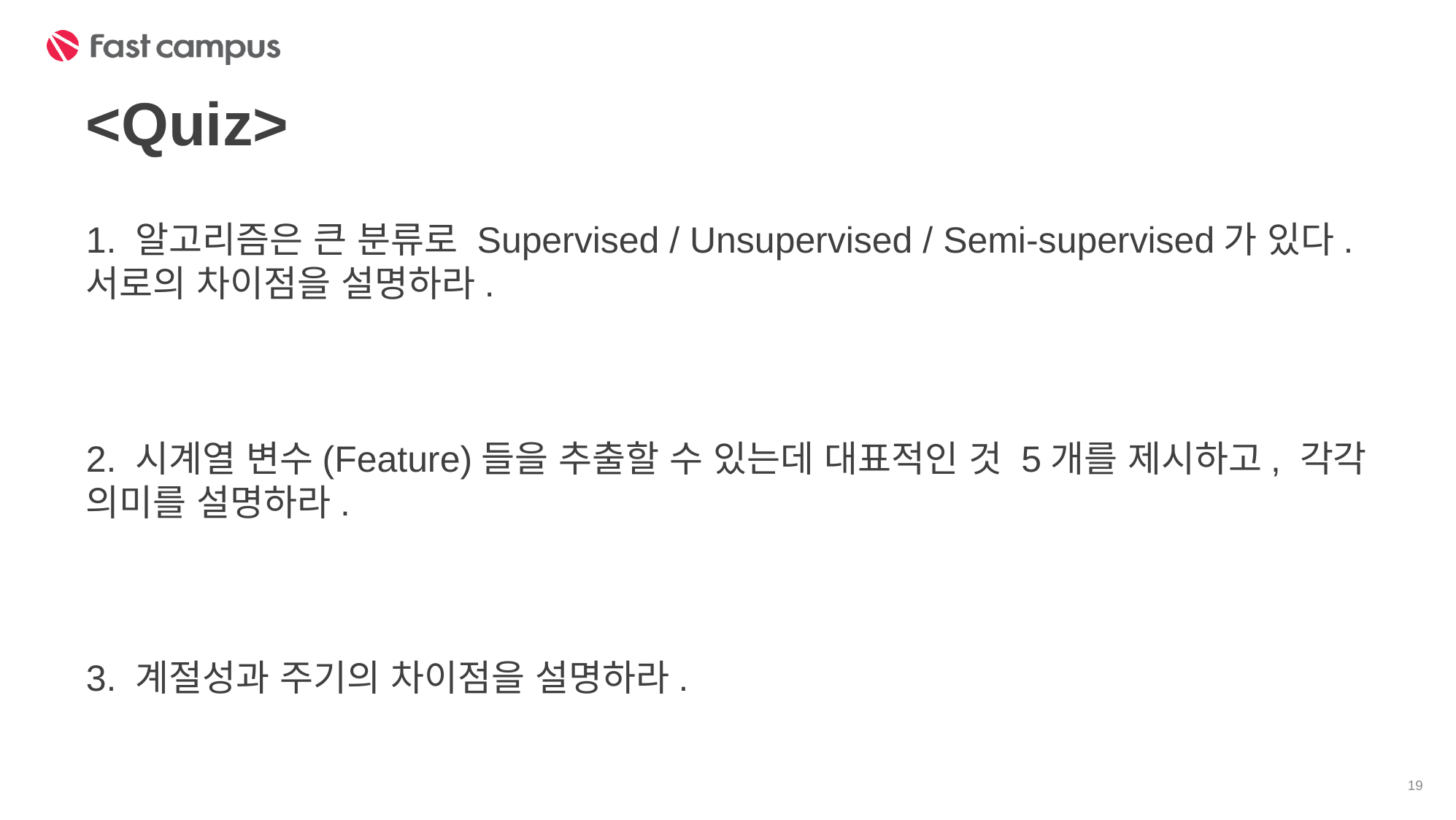

# <Quiz> 1. 알고리즘은 큰 분류로 Supervised / Unsupervised / Semi-supervised가 있다. 서로의 차이점을 설명하라. 2. 시계열 변수(Feature)들을 추출할 수 있는데 대표적인 것 5개를 제시하고, 각각 의미를 설명하라. 3. 계절성과 주기의 차이점을 설명하라.
19